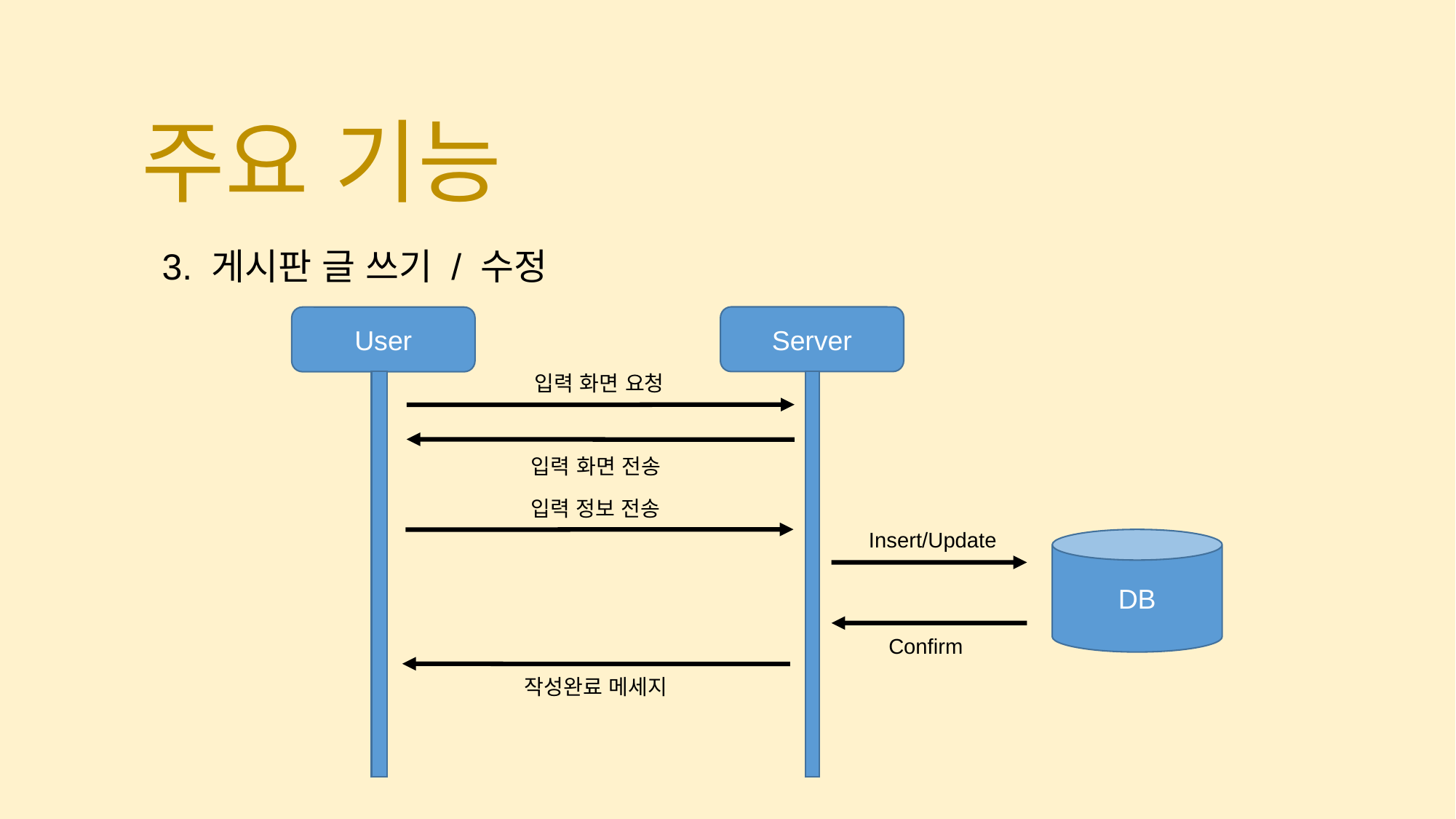

# 주요 기능
  3. 게시판 글 쓰기 / 수정
Server
User
입력 화면 요청

입력 화면 전송
입력 정보 전송
Insert/Update
DB
Confirm
작성완료 메세지